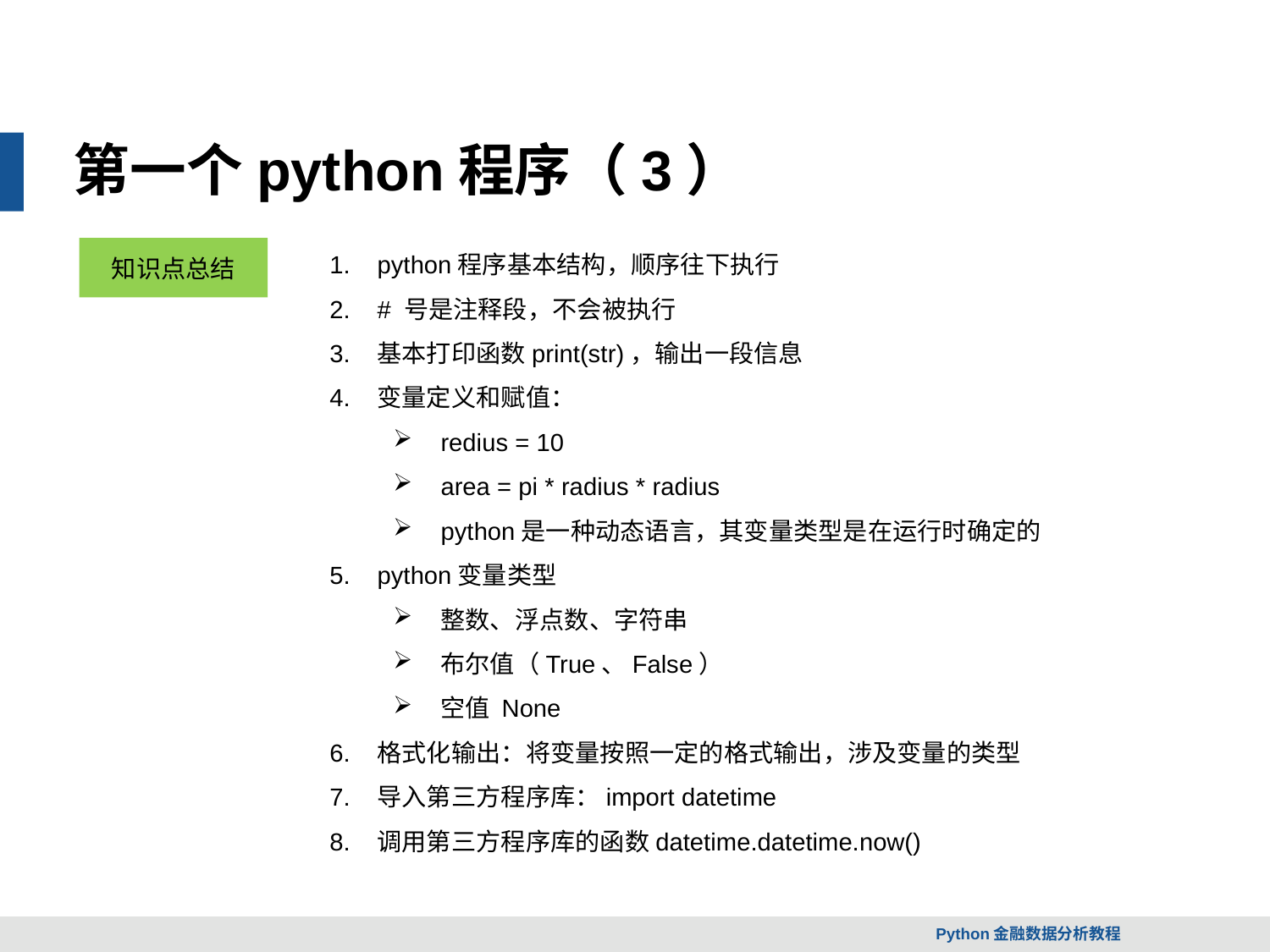

第一个python程序（3）
python程序基本结构，顺序往下执行
# 号是注释段，不会被执行
基本打印函数print(str)，输出一段信息
变量定义和赋值：
redius = 10
area = pi * radius * radius
python是一种动态语言，其变量类型是在运行时确定的
python变量类型
整数、浮点数、字符串
布尔值（True、False）
空值 None
格式化输出：将变量按照一定的格式输出，涉及变量的类型
导入第三方程序库：import datetime
调用第三方程序库的函数datetime.datetime.now()
知识点总结
Python金融数据分析教程